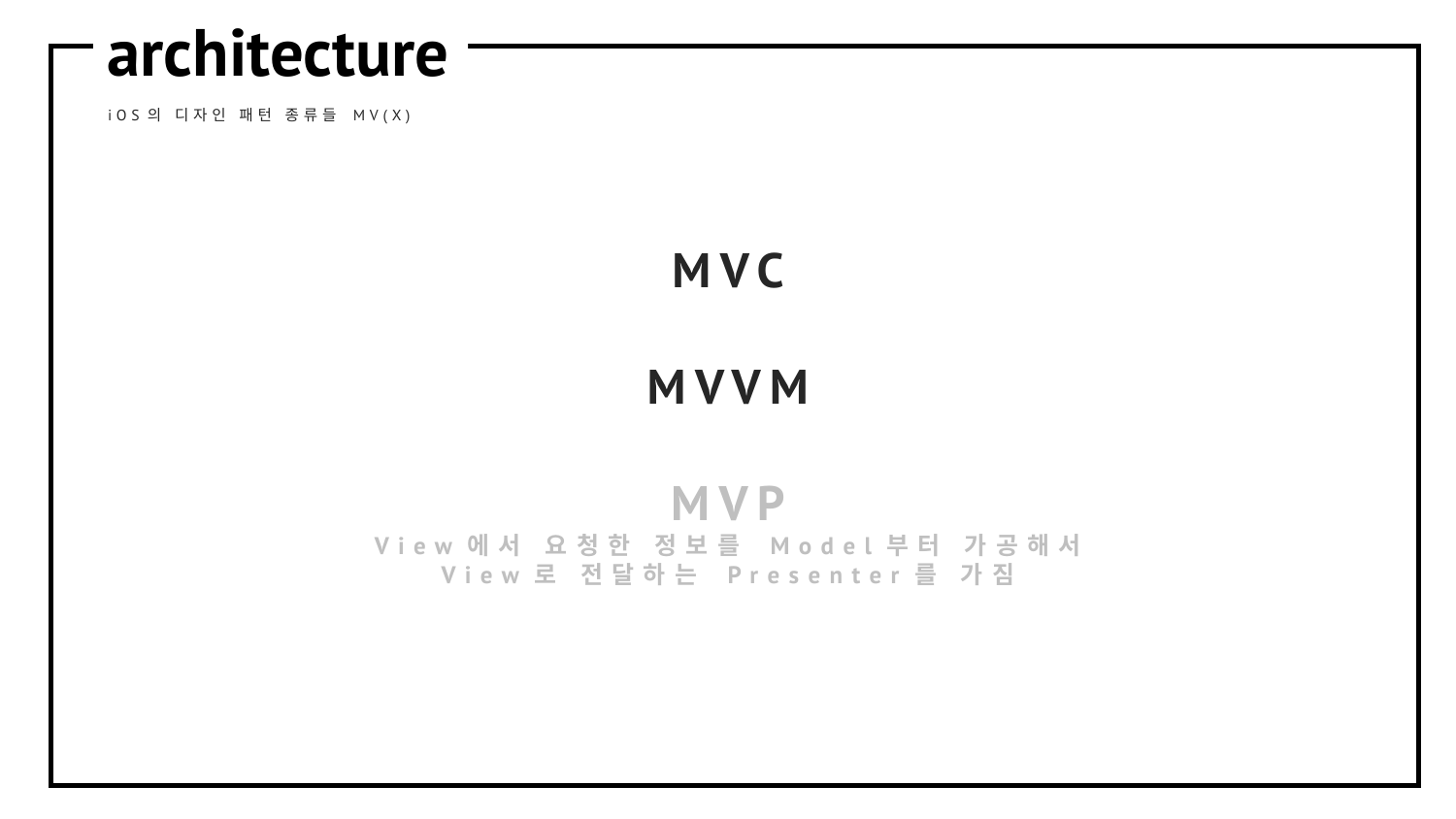

architecture

iOS의 디자인 패턴 종류들 MV(X)
MVC

MVVM

MVP
View에서 요청한 정보를 Model부터 가공해서
View로 전달하는 Presenter를 가짐